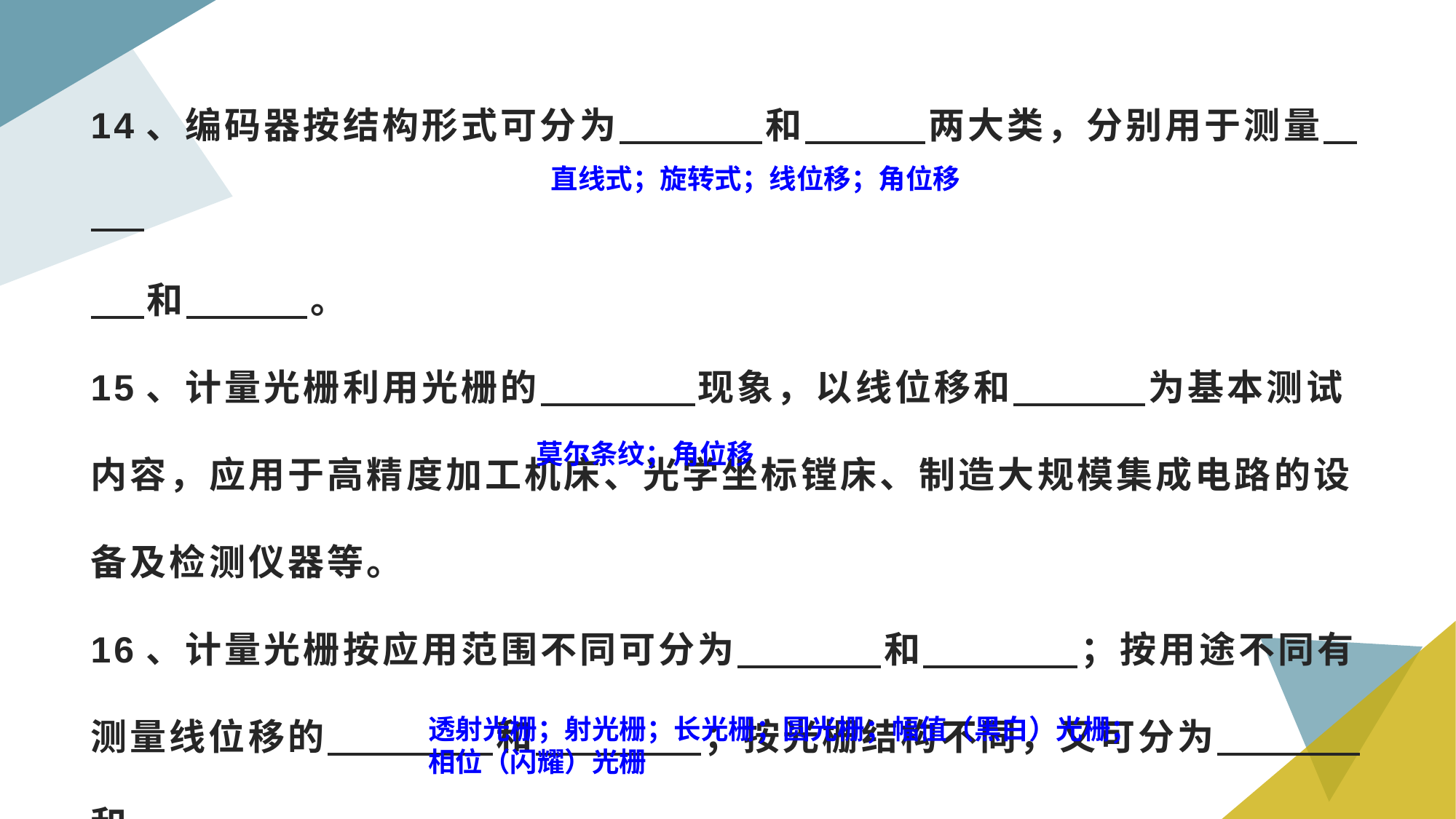

# 14、编码器按结构形式可分为             和           两大类，分别用于测量 和           。 15、计量光栅利用光栅的              现象，以线位移和            为基本测试内容，应用于高精度加工机床、光学坐标镗床、制造大规模集成电路的设备及检测仪器等。 16、计量光栅按应用范围不同可分为             和              ；按用途不同有测量线位移的               和               ；按光栅结构不同，又可分为 和                  。
直线式；旋转式；线位移；角位移
莫尔条纹；角位移
透射光栅；射光栅；长光栅；圆光栅；幅值（黑白）光栅；相位（闪耀）光栅